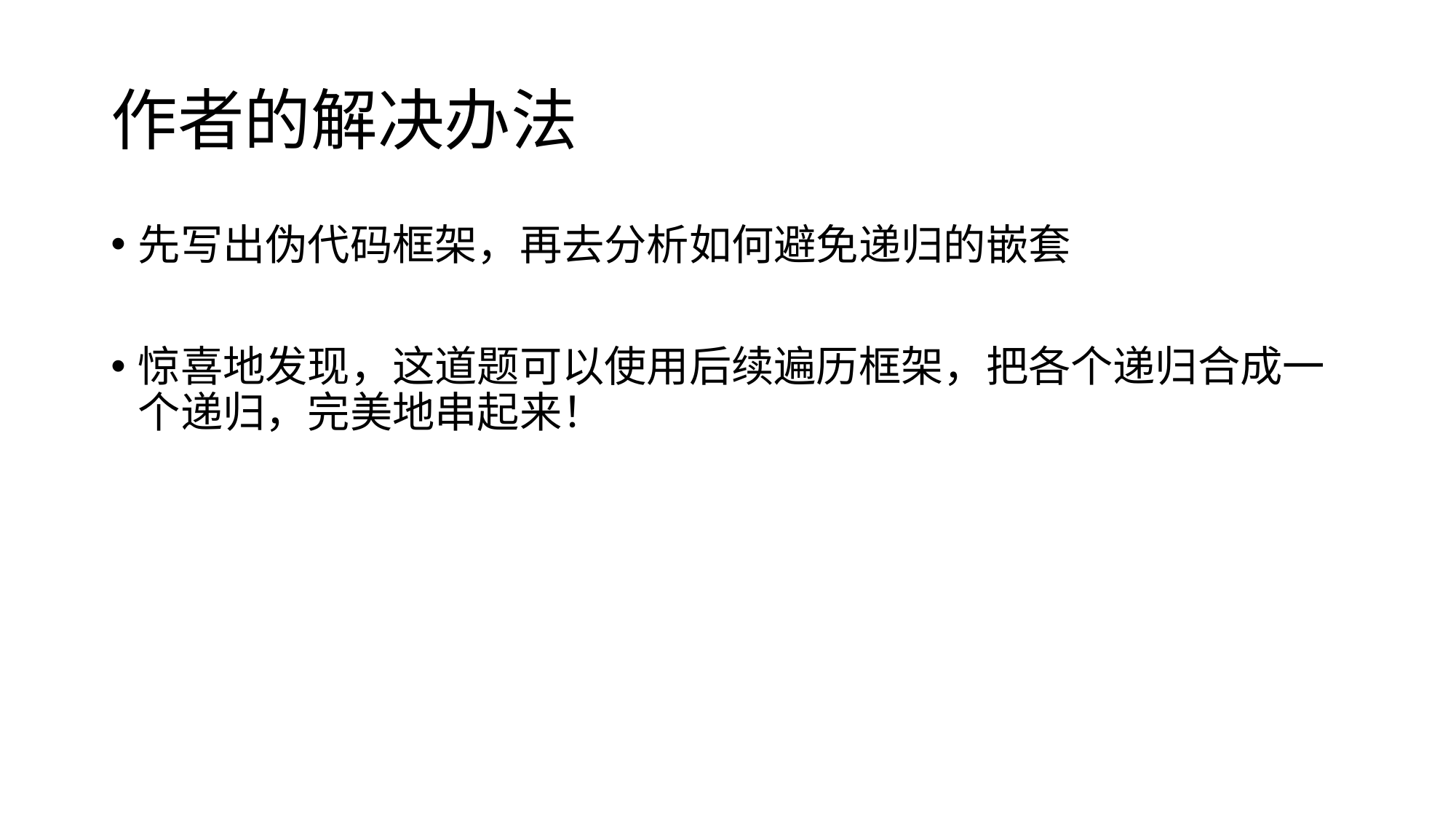

# 作者的解决办法
先写出伪代码框架，再去分析如何避免递归的嵌套

惊喜地发现，这道题可以使用后续遍历框架，把各个递归合成一个递归，完美地串起来！